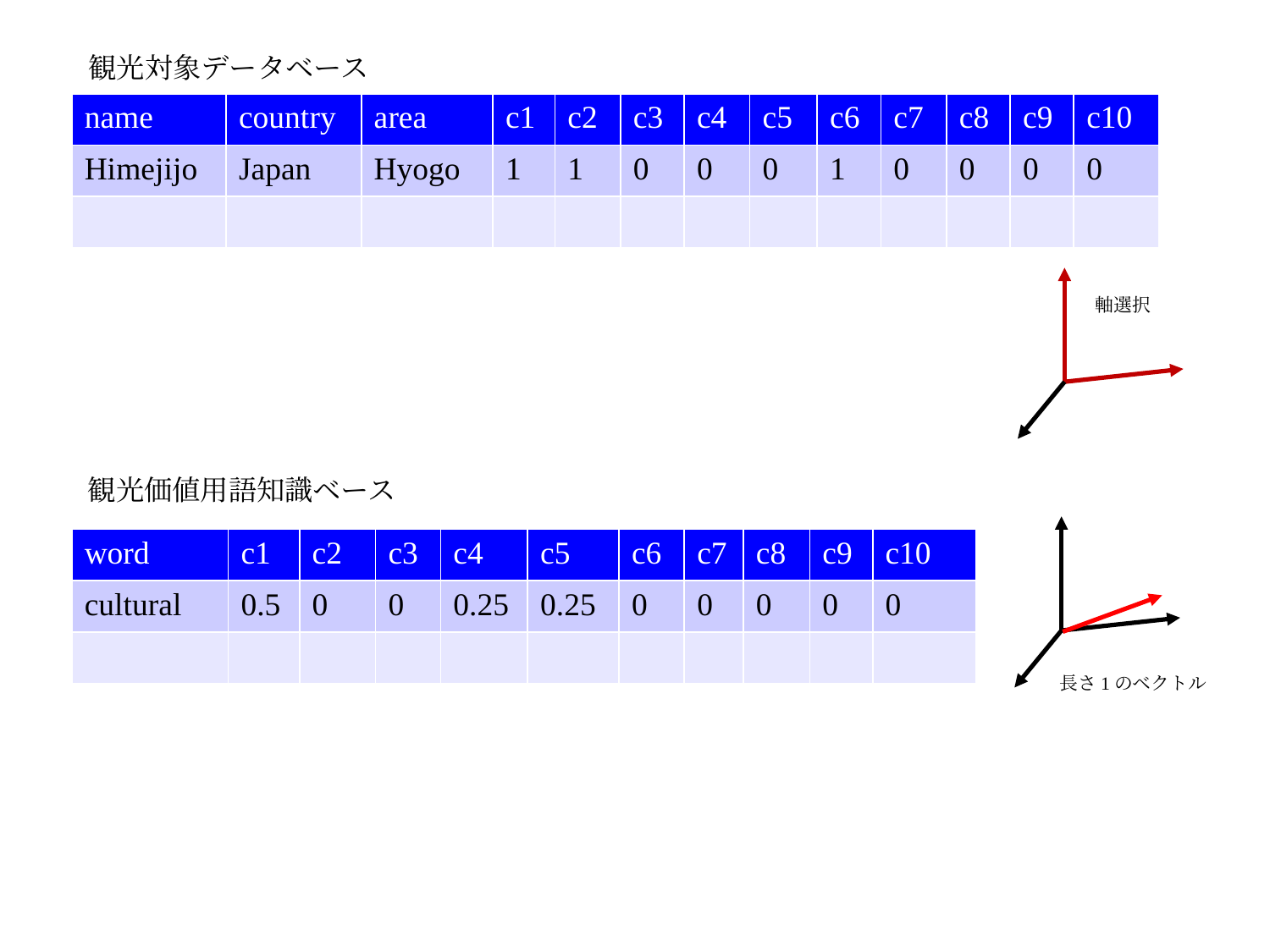

観光対象データベース
| name | country | area | c1 | c2 | c3 | c4 | c5 | c6 | c7 | c8 | c9 | c10 |
| --- | --- | --- | --- | --- | --- | --- | --- | --- | --- | --- | --- | --- |
| Himejijo | Japan | Hyogo | 1 | 1 | 0 | 0 | 0 | 1 | 0 | 0 | 0 | 0 |
|  |  |  |  |  |  |  |  |  |  |  |  |  |
軸選択
観光価値用語知識ベース
| word | c1 | c2 | c3 | c4 | c5 | c6 | c7 | c8 | c9 | c10 |
| --- | --- | --- | --- | --- | --- | --- | --- | --- | --- | --- |
| cultural | 0.5 | 0 | 0 | 0.25 | 0.25 | 0 | 0 | 0 | 0 | 0 |
|  |  |  |  |  |  |  |  |  |  |  |
長さ1のベクトル